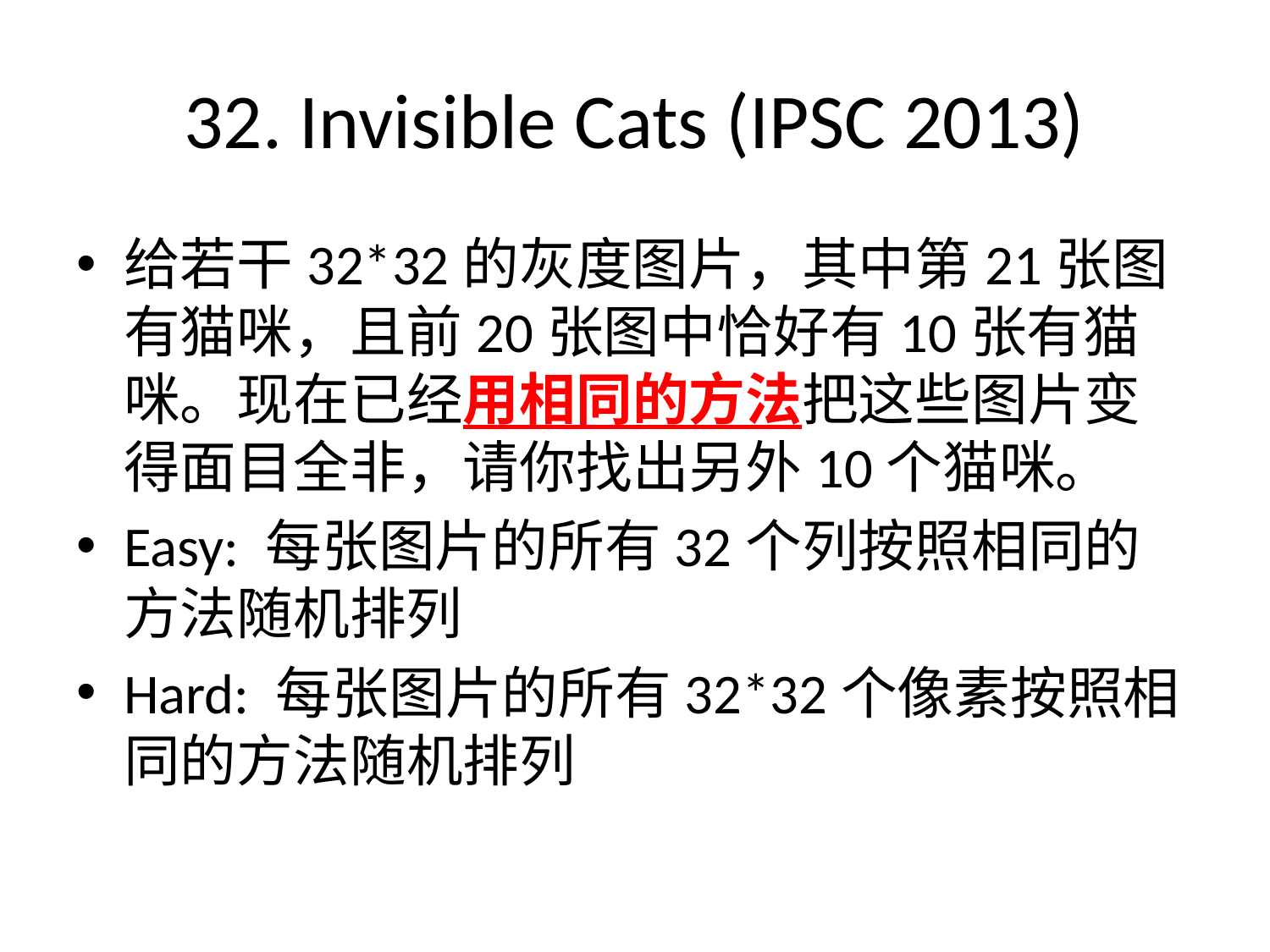

# 32. Invisible Cats (IPSC 2013)
给若干32*32的灰度图片，其中第21张图有猫咪，且前20张图中恰好有10张有猫咪。现在已经用相同的方法把这些图片变得面目全非，请你找出另外10个猫咪。
Easy: 每张图片的所有32个列按照相同的方法随机排列
Hard: 每张图片的所有32*32个像素按照相同的方法随机排列